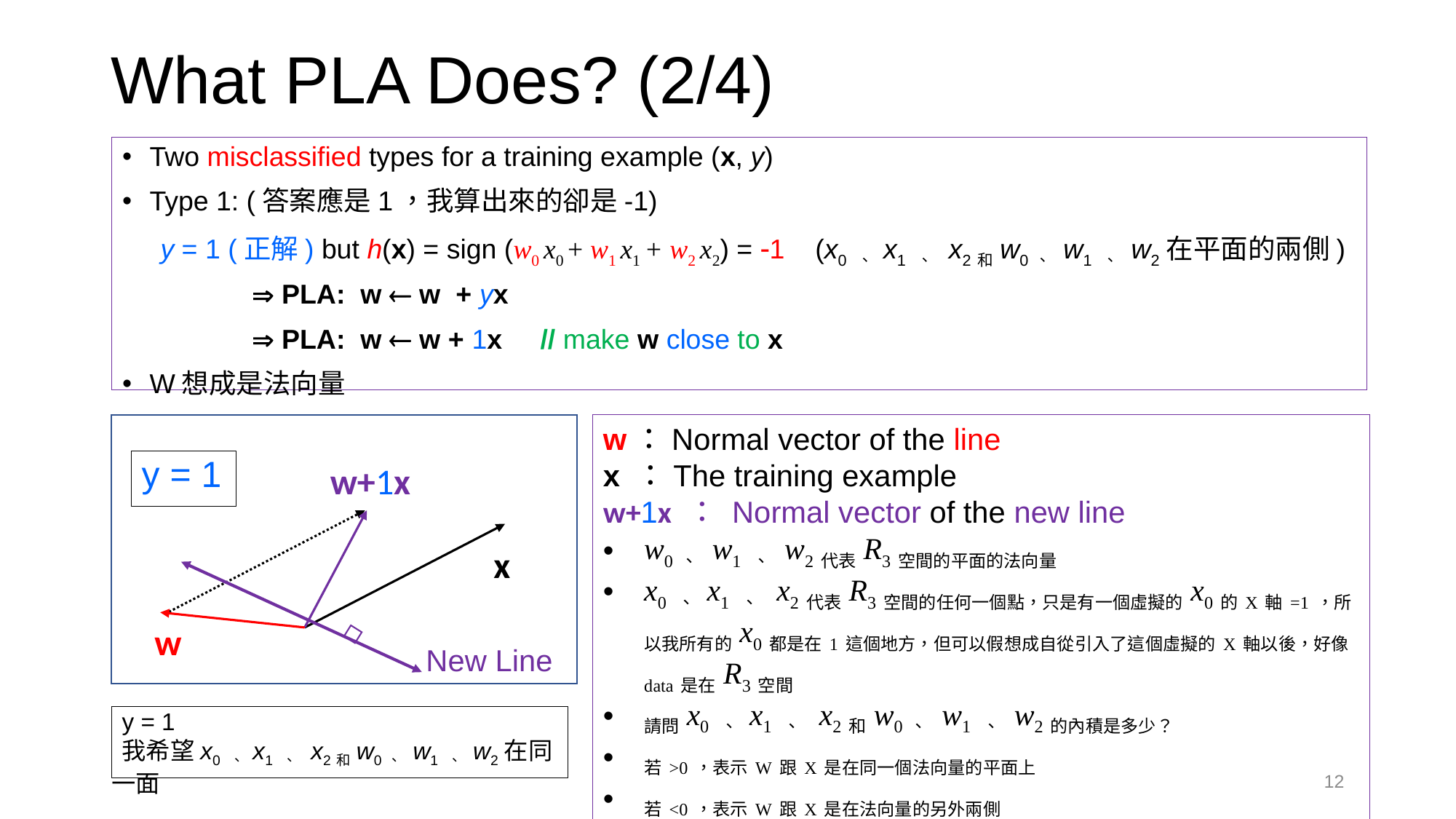

# What PLA Does? (2/4)
Two misclassified types for a training example (x, y)
Type 1: (答案應是1，我算出來的卻是-1)
     y = 1 (正解) but h(x) = sign (w0 x0 + w1 x1 + w2 x2) = −1    (x0 、 x1 、  x2和w0、 w1 、 w2在平面的兩側)
                 ⇒ PLA:  w ← w  + yx
                 ⇒ PLA:  w ← w + 1x     // make w close to x
W想成是法向量
w：Normal vector of the line
x ：The training example
w+1x ： Normal vector of the new line
w0、 w1 、 w2代表R3空間的平面的法向量
x0 、 x1 、  x2代表R3空間的任何一個點，只是有一個虛擬的x0的X軸=1，所以我所有的x0都是在1這個地方，但可以假想成自從引入了這個虛擬的X軸以後，好像data是在R3空間
請問x0 、 x1 、  x2和w0、 w1 、 w2的內積是多少？
若>0，表示W跟X是在同一個法向量的平面上
若<0，表示W跟X是在法向量的另外兩側

y = 1
w+1x
x
w

New Line
y = 1
我希望x0 、 x1 、  x2和w0、 w1 、 w2在同一面
12